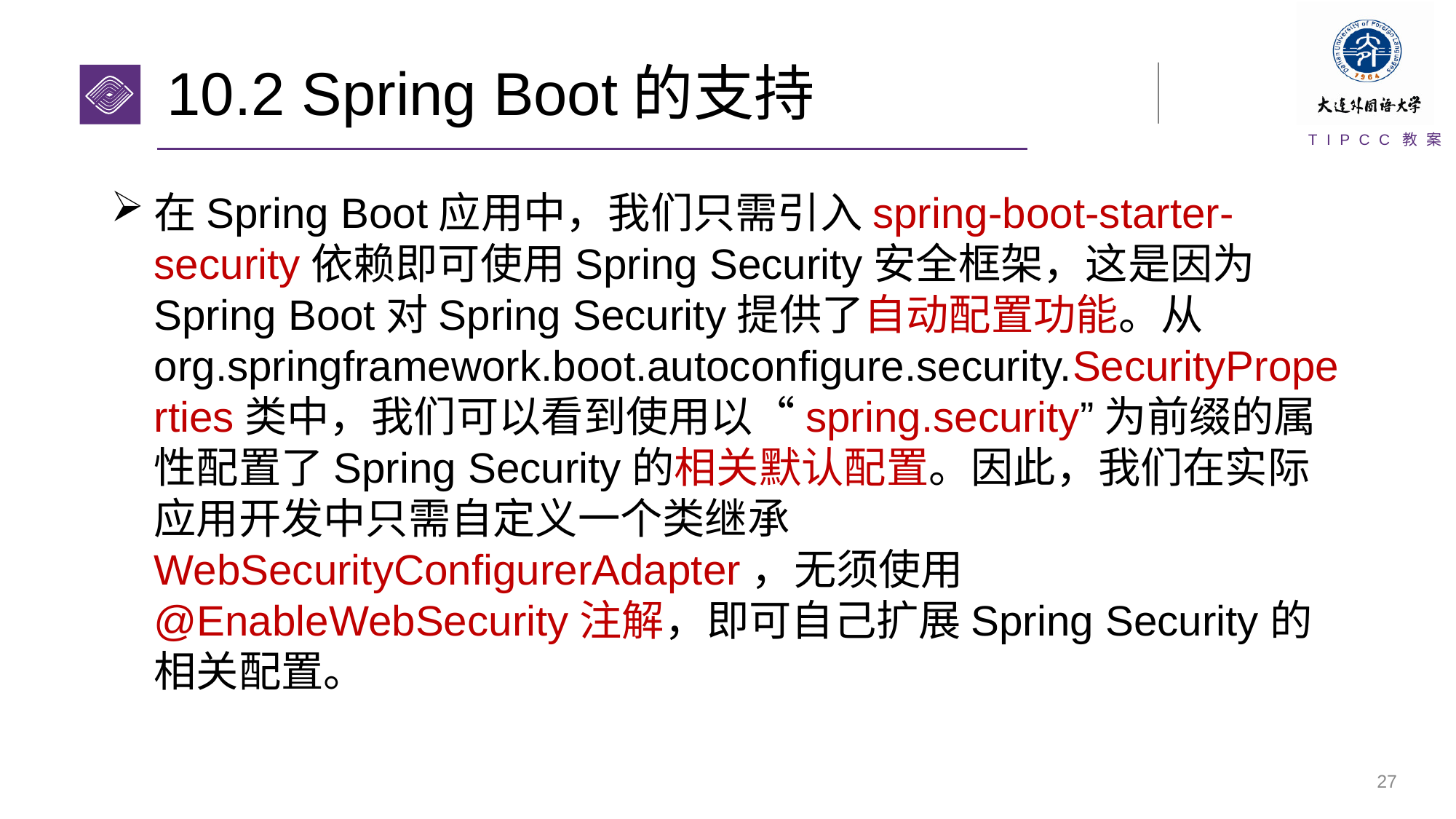

# 10.2 Spring Boot的支持
在Spring Boot应用中，我们只需引入spring-boot-starter-security依赖即可使用Spring Security安全框架，这是因为Spring Boot对Spring Security提供了自动配置功能。从org.springframework.boot.autoconfigure.security.SecurityProperties类中，我们可以看到使用以“spring.security”为前缀的属性配置了Spring Security的相关默认配置。因此，我们在实际应用开发中只需自定义一个类继承WebSecurityConfigurerAdapter，无须使用@EnableWebSecurity注解，即可自己扩展Spring Security的相关配置。
27